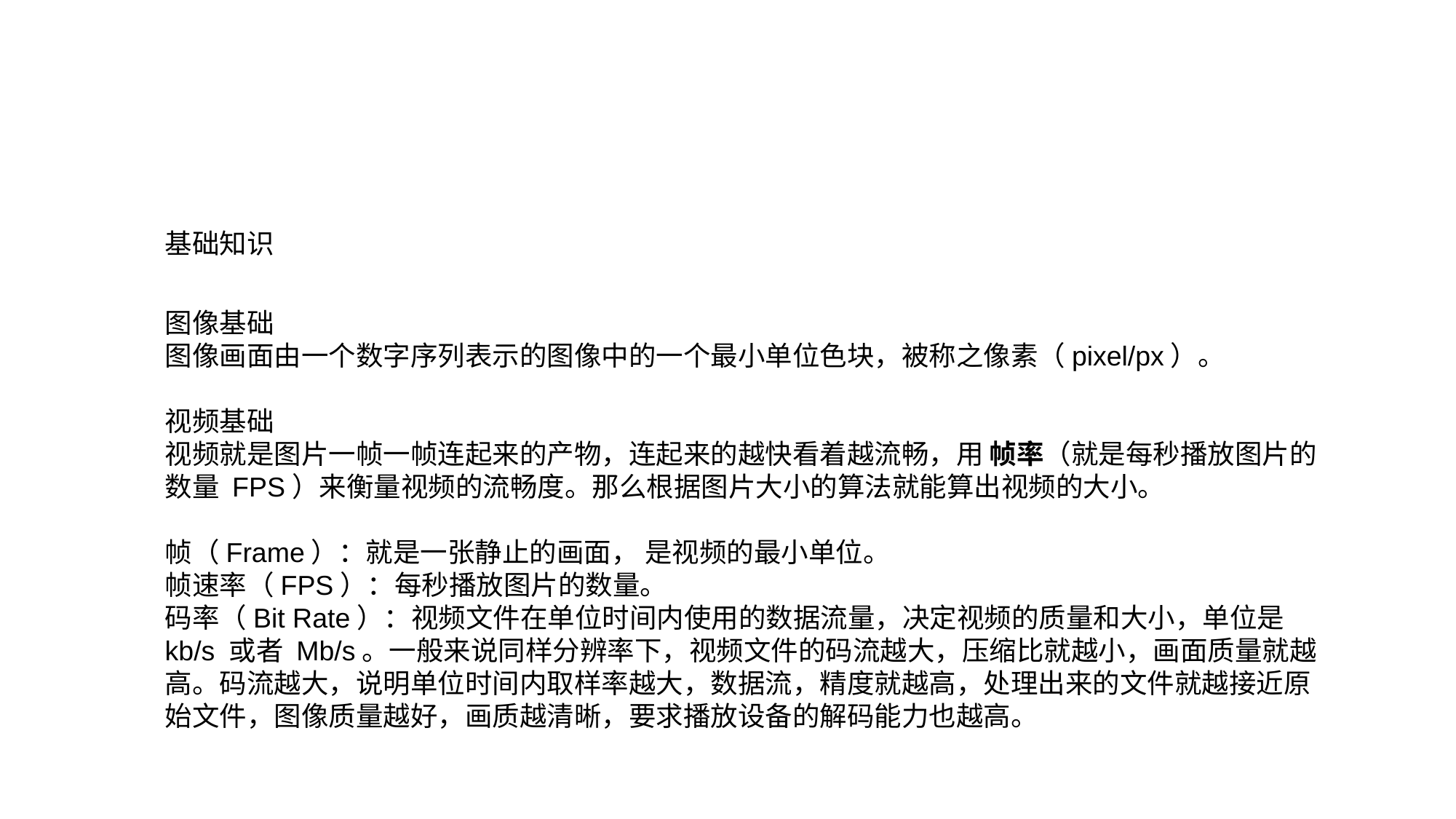

基础知识
图像基础
图像画面由一个数字序列表示的图像中的一个最小单位色块，被称之像素（pixel/px）。
视频基础
视频就是图片一帧一帧连起来的产物，连起来的越快看着越流畅，用 帧率（就是每秒播放图片的数量 FPS）来衡量视频的流畅度。那么根据图片大小的算法就能算出视频的大小。

帧（Frame）：就是一张静止的画面， 是视频的最小单位。
帧速率（FPS）：每秒播放图片的数量。
码率（Bit Rate）：视频文件在单位时间内使用的数据流量，决定视频的质量和大小，单位是 kb/s 或者 Mb/s。一般来说同样分辨率下，视频文件的码流越大，压缩比就越小，画面质量就越高。码流越大，说明单位时间内取样率越大，数据流，精度就越高，处理出来的文件就越接近原始文件，图像质量越好，画质越清晰，要求播放设备的解码能力也越高。